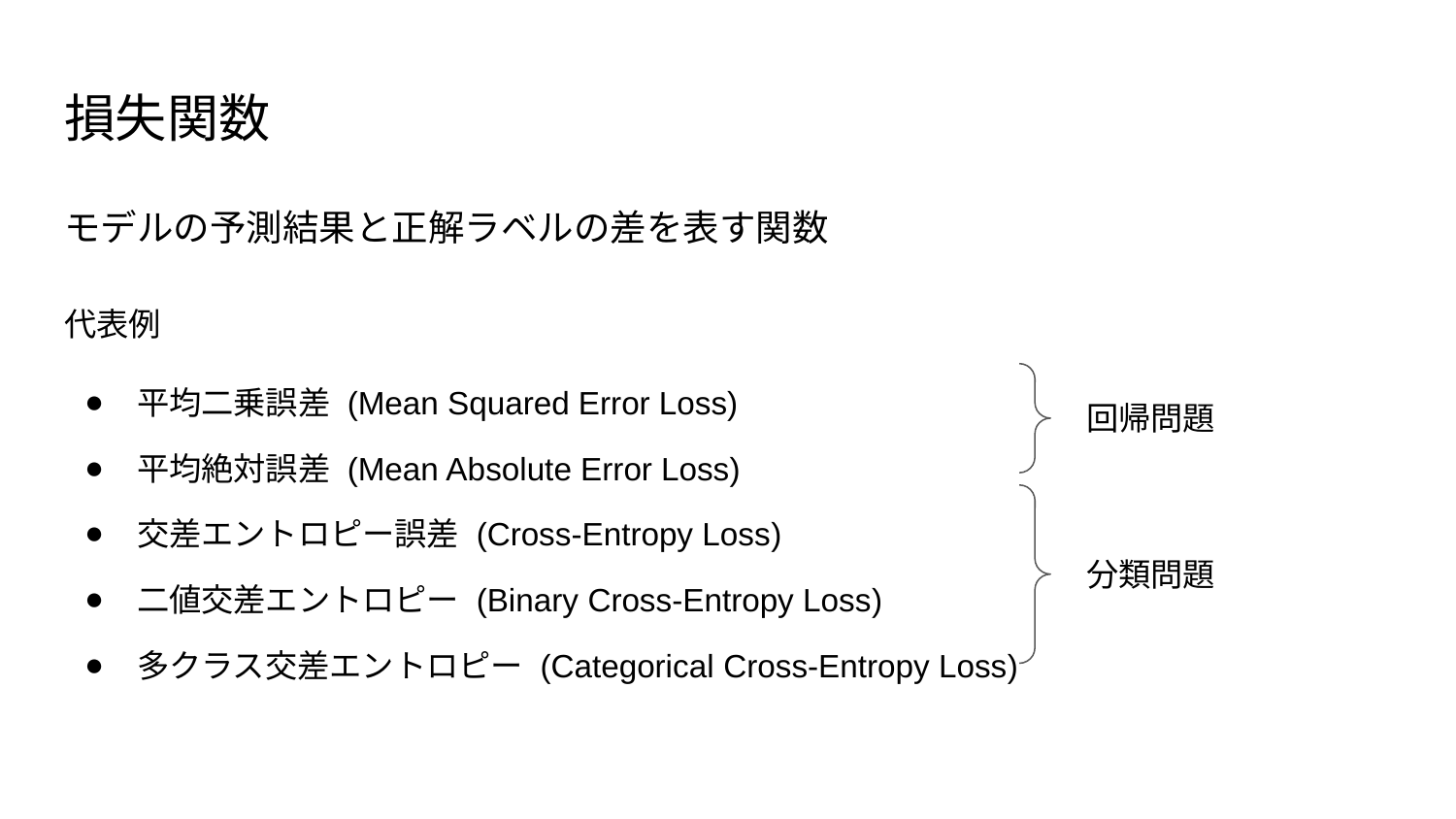

# 損失関数
モデルの予測結果と正解ラベルの差を表す関数

代表例
平均二乗誤差 (Mean Squared Error Loss)
平均絶対誤差 (Mean Absolute Error Loss)
交差エントロピー誤差 (Cross-Entropy Loss)
二値交差エントロピー (Binary Cross-Entropy Loss)
多クラス交差エントロピー (Categorical Cross-Entropy Loss)

回帰問題

分類問題